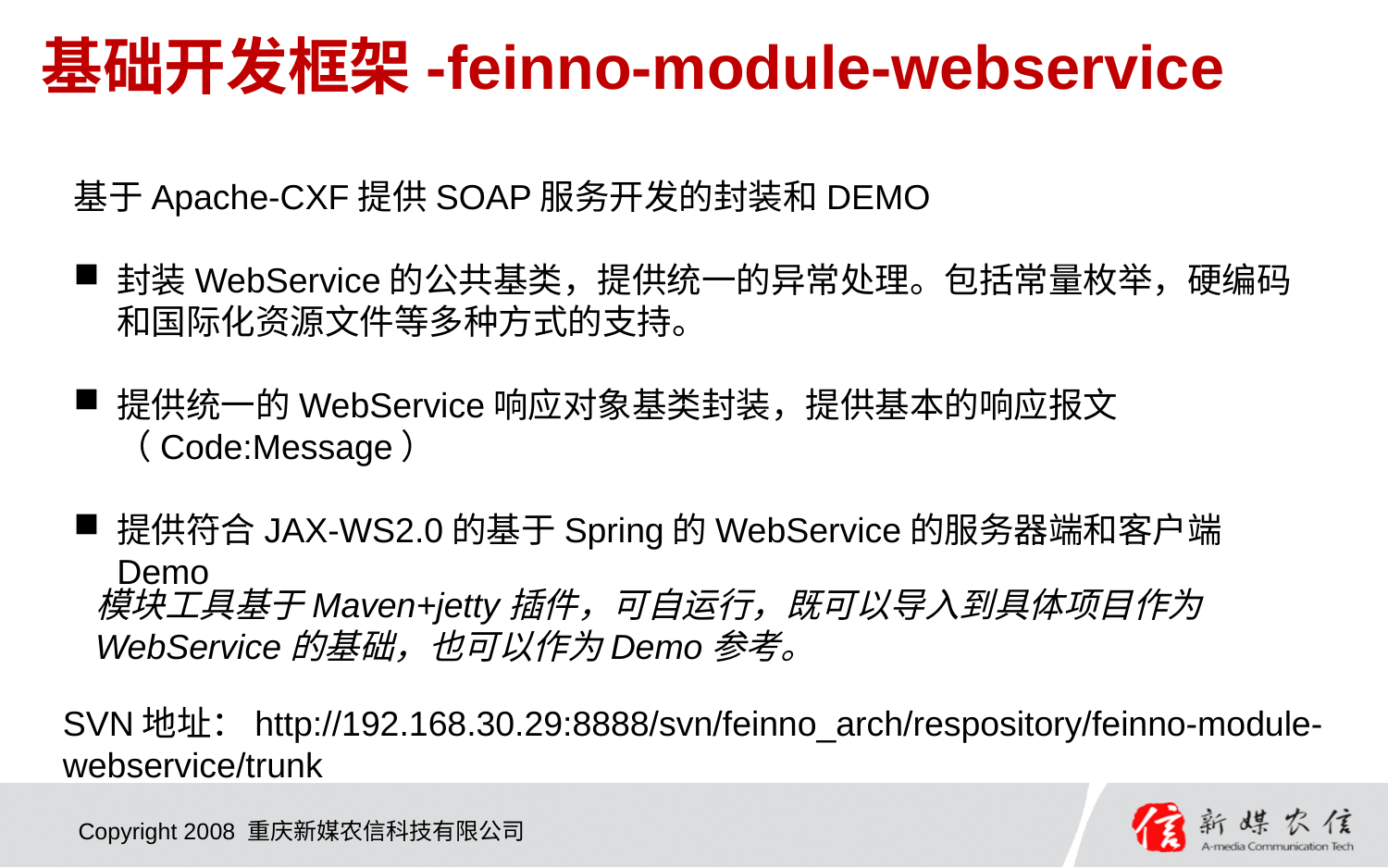

# 基础开发框架-feinno-module-webservice
基于Apache-CXF提供SOAP服务开发的封装和DEMO

封装WebService的公共基类，提供统一的异常处理。包括常量枚举，硬编码和国际化资源文件等多种方式的支持。

提供统一的WebService响应对象基类封装，提供基本的响应报文（Code:Message）

提供符合JAX-WS2.0的基于Spring的WebService的服务器端和客户端Demo
模块工具基于Maven+jetty插件，可自运行，既可以导入到具体项目作为WebService的基础，也可以作为Demo参考。
SVN地址：http://192.168.30.29:8888/svn/feinno_arch/respository/feinno-module-webservice/trunk